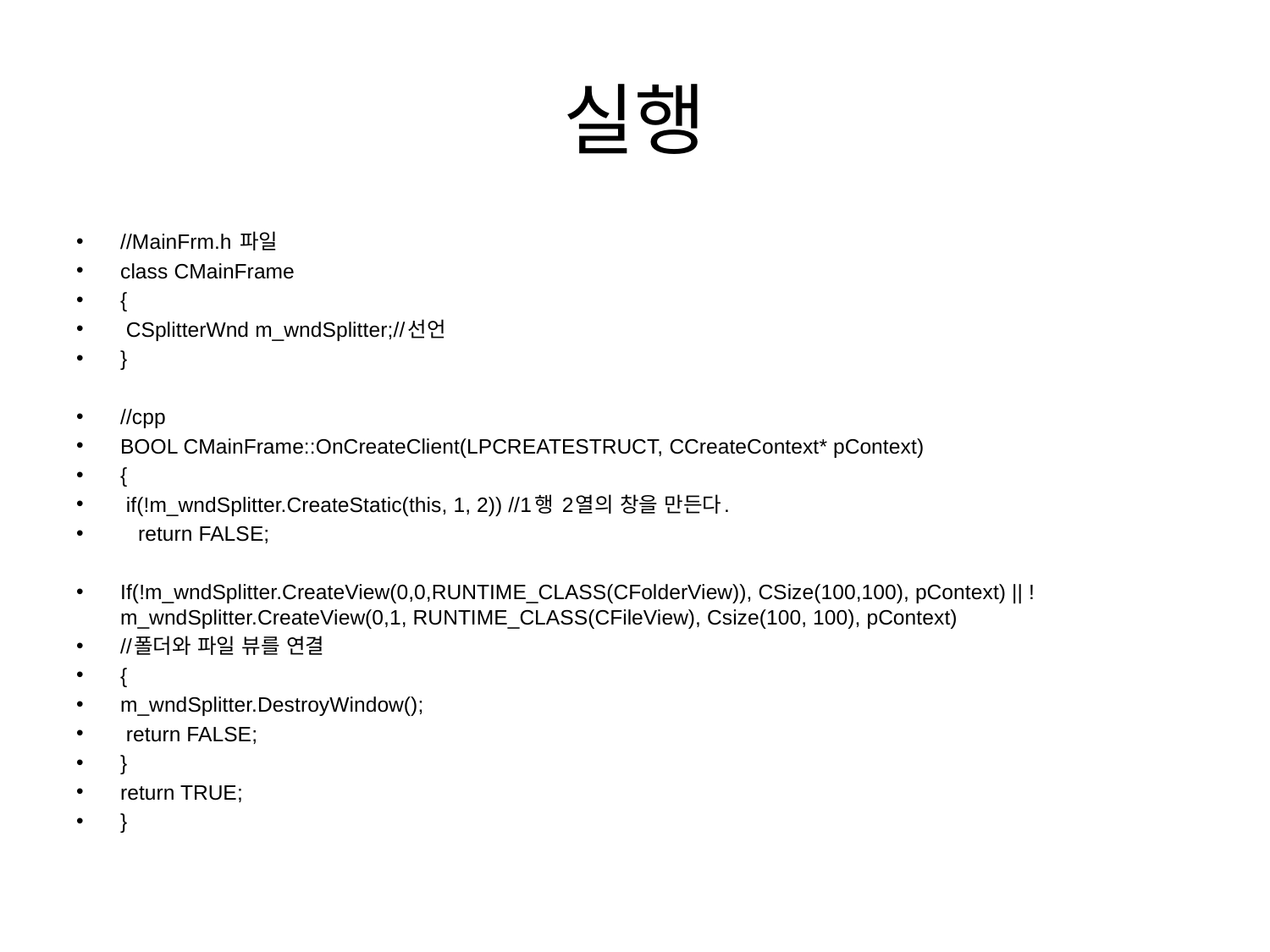

# 실행
//MainFrm.h 파일
class CMainFrame
{
 CSplitterWnd m_wndSplitter;//선언
}

//cpp
BOOL CMainFrame::OnCreateClient(LPCREATESTRUCT, CCreateContext* pContext)
{
 if(!m_wndSplitter.CreateStatic(this, 1, 2)) //1행 2열의 창을 만든다.
   return FALSE;

If(!m_wndSplitter.CreateView(0,0,RUNTIME_CLASS(CFolderView)), CSize(100,100), pContext) || !m_wndSplitter.CreateView(0,1, RUNTIME_CLASS(CFileView), Csize(100, 100), pContext)
//폴더와 파일 뷰를 연결
{
m_wndSplitter.DestroyWindow();
 return FALSE;
}
return TRUE;
}